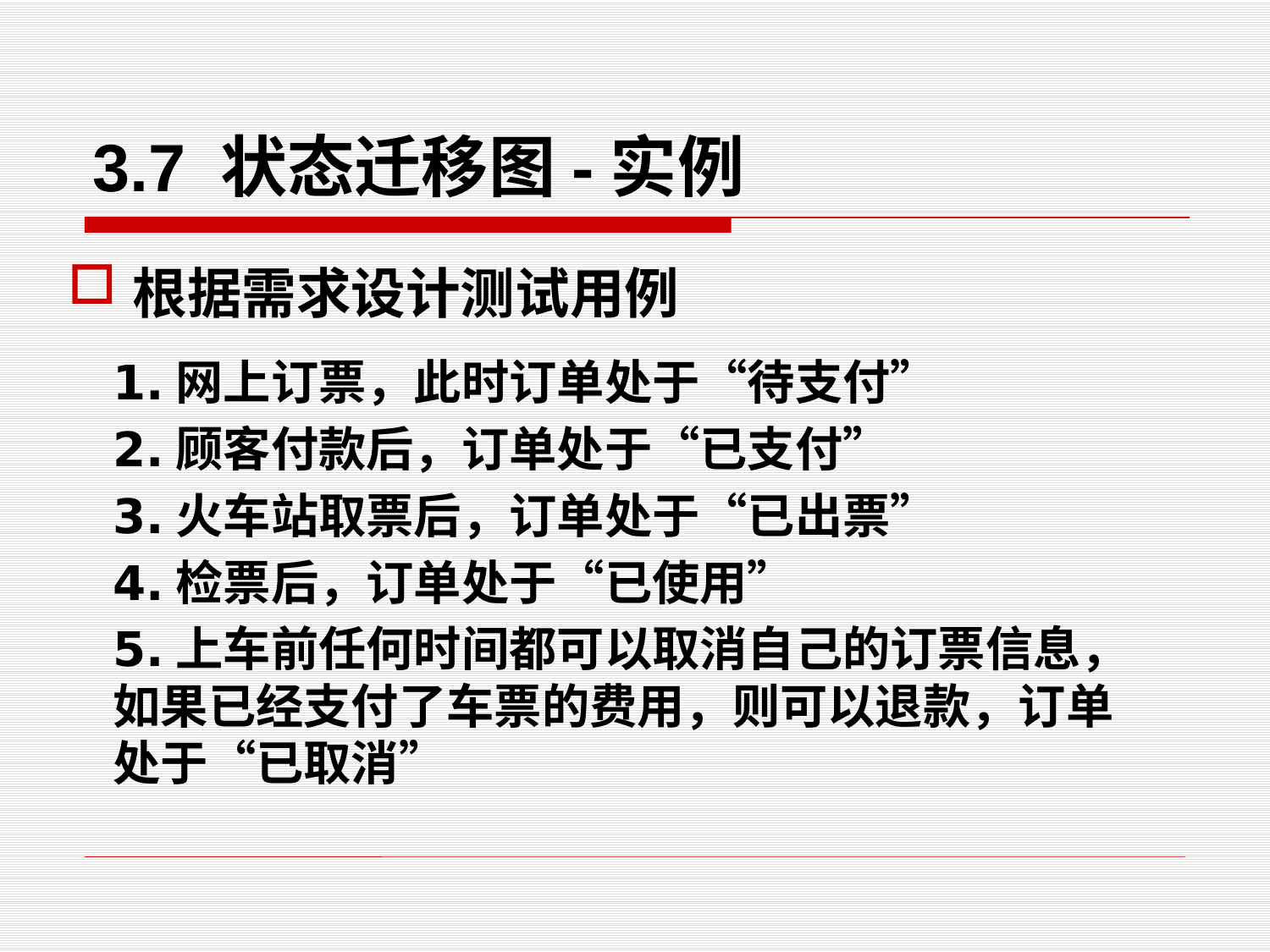

3.7 状态迁移图-实例
# 根据需求设计测试用例
1.网上订票，此时订单处于“待支付”
2.顾客付款后，订单处于“已支付”
3.火车站取票后，订单处于“已出票”
4.检票后，订单处于“已使用”
5.上车前任何时间都可以取消自己的订票信息，如果已经支付了车票的费用，则可以退款，订单处于“已取消”